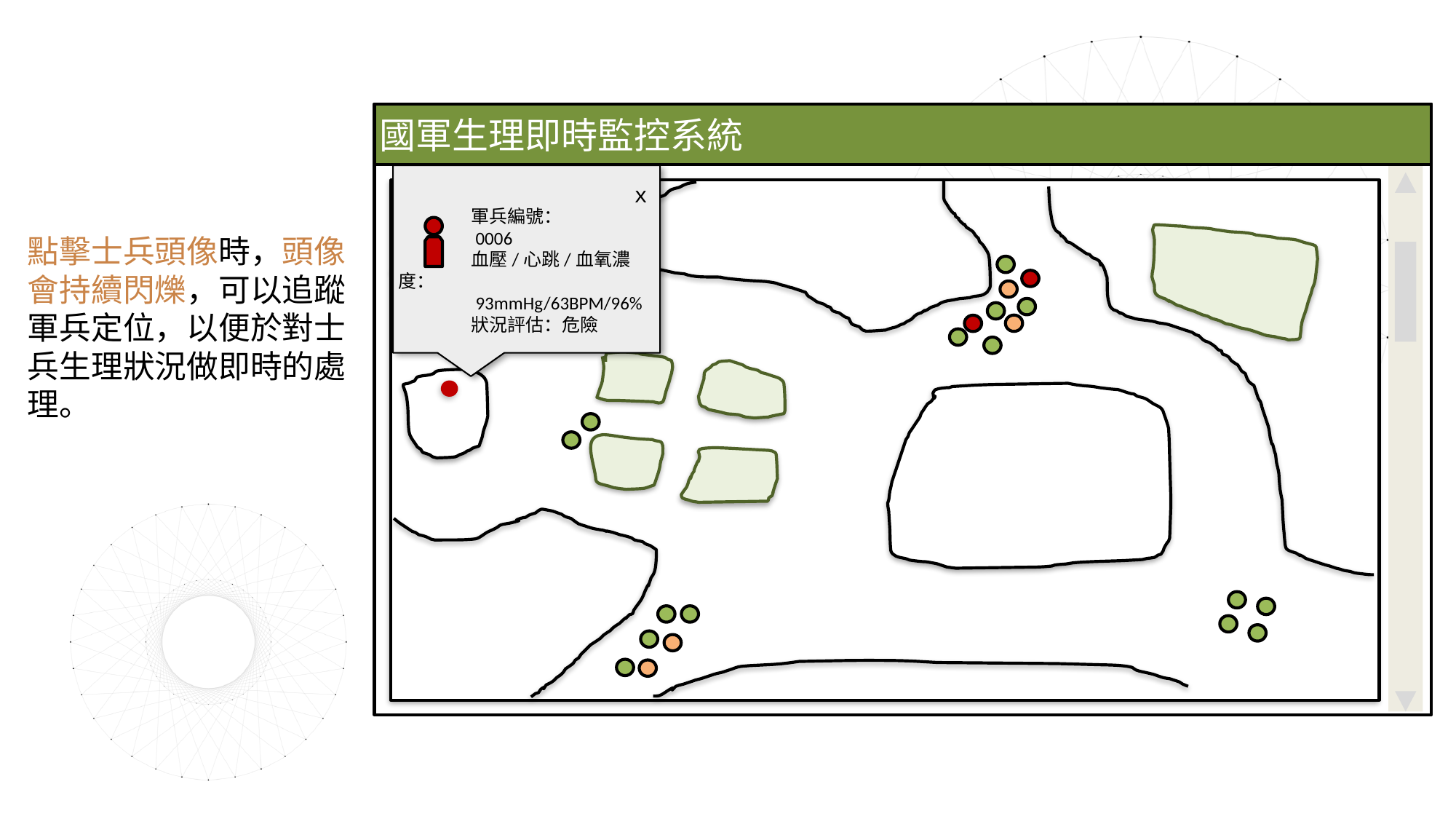

國軍生理即時監控系統

　　　　軍兵編號：
　　　　0006
　　　　血壓/心跳/血氧濃度：
　　　　93mmHg/63BPM/96%
　　　　狀況評估：危險

ｘ

點擊士兵頭像時，頭像會持續閃爍，可以追蹤軍兵定位，以便於對士兵生理狀況做即時的處理。